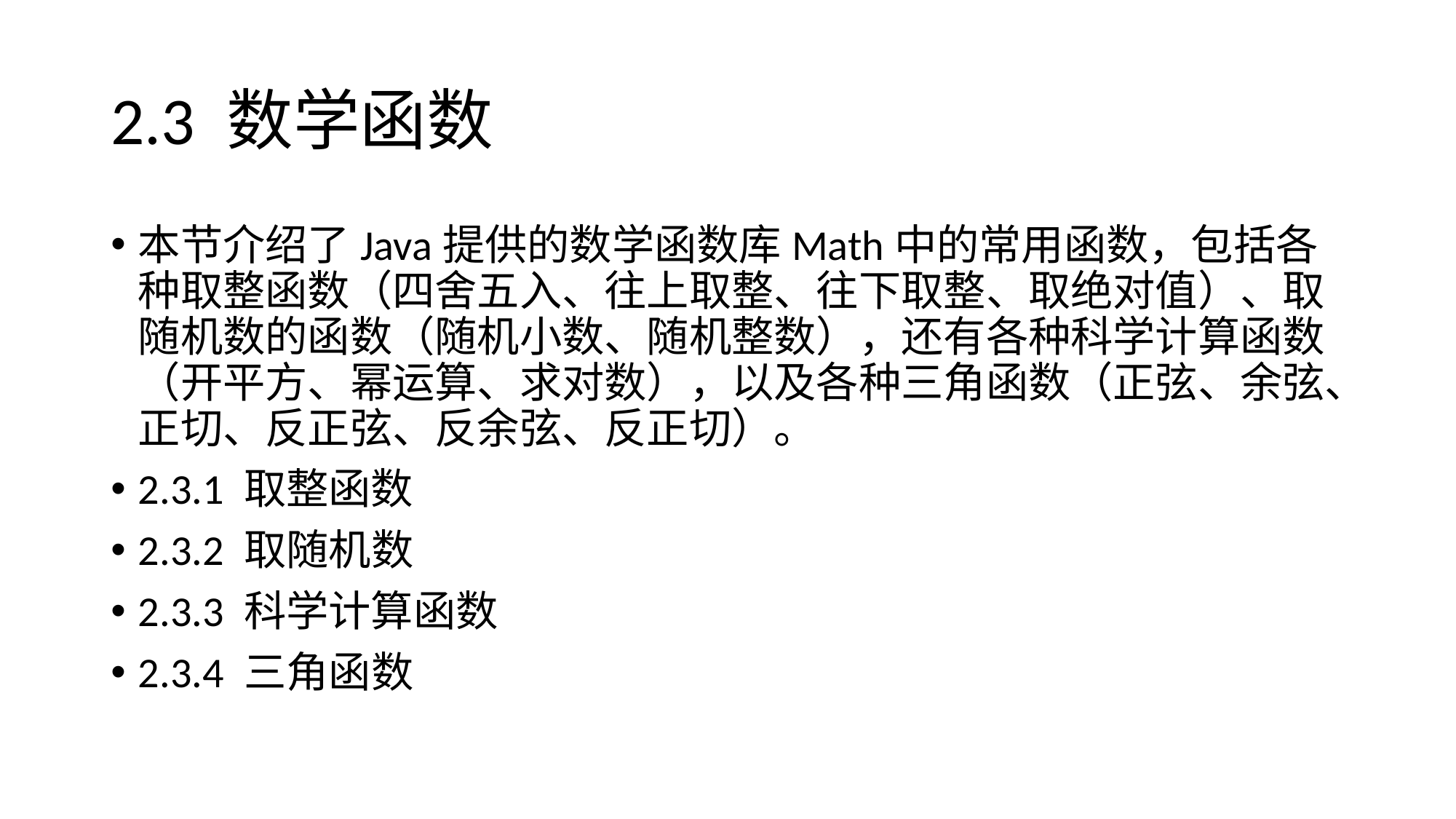

# 2.3 数学函数
本节介绍了Java提供的数学函数库Math中的常用函数，包括各种取整函数（四舍五入、往上取整、往下取整、取绝对值）、取随机数的函数（随机小数、随机整数），还有各种科学计算函数（开平方、幂运算、求对数），以及各种三角函数（正弦、余弦、正切、反正弦、反余弦、反正切）。
2.3.1 取整函数
2.3.2 取随机数
2.3.3 科学计算函数
2.3.4 三角函数